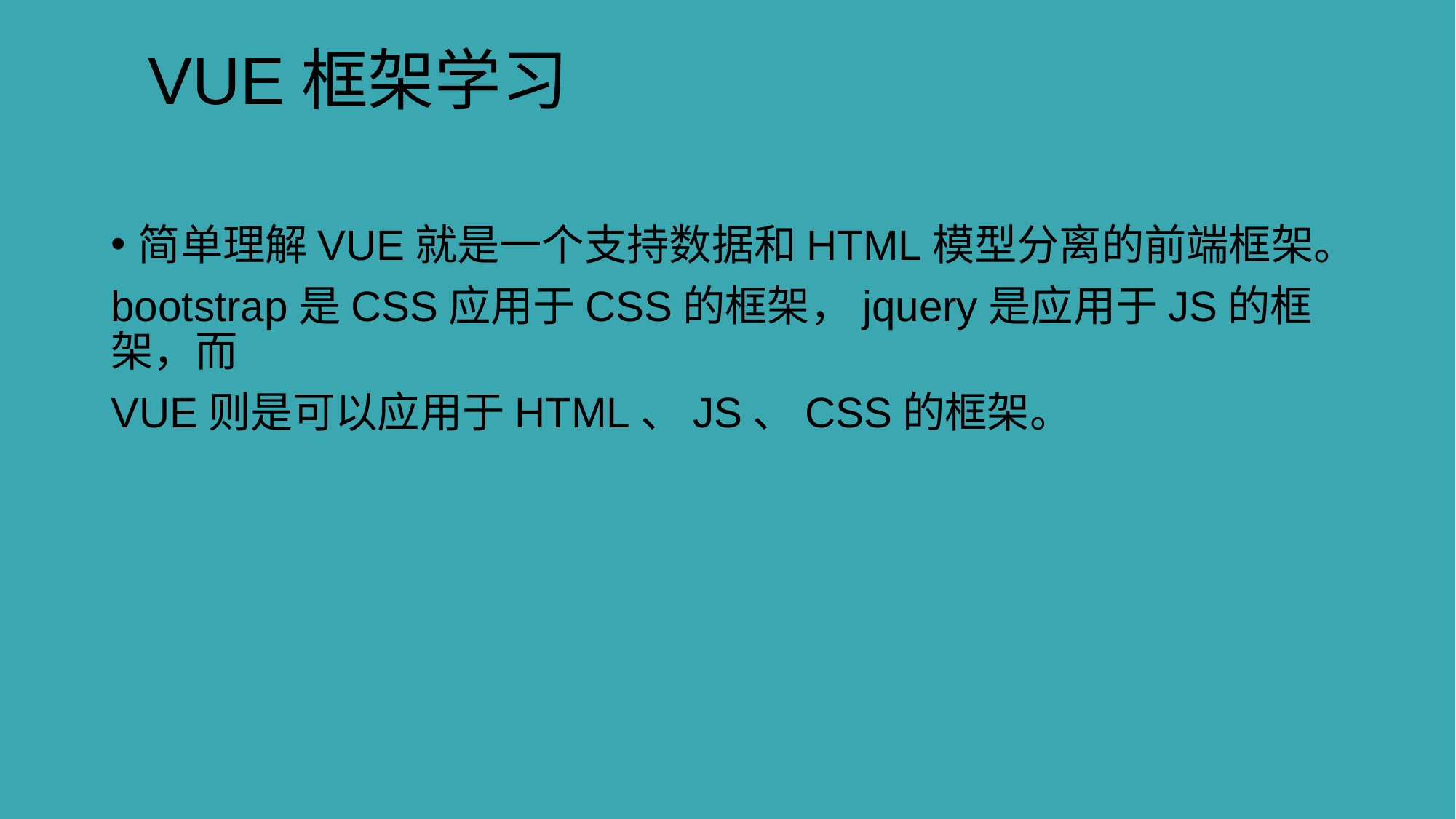

# VUE框架学习
简单理解VUE就是一个支持数据和HTML模型分离的前端框架。
bootstrap是CSS应用于CSS的框架，jquery是应用于JS的框架，而
VUE则是可以应用于HTML、JS、CSS的框架。